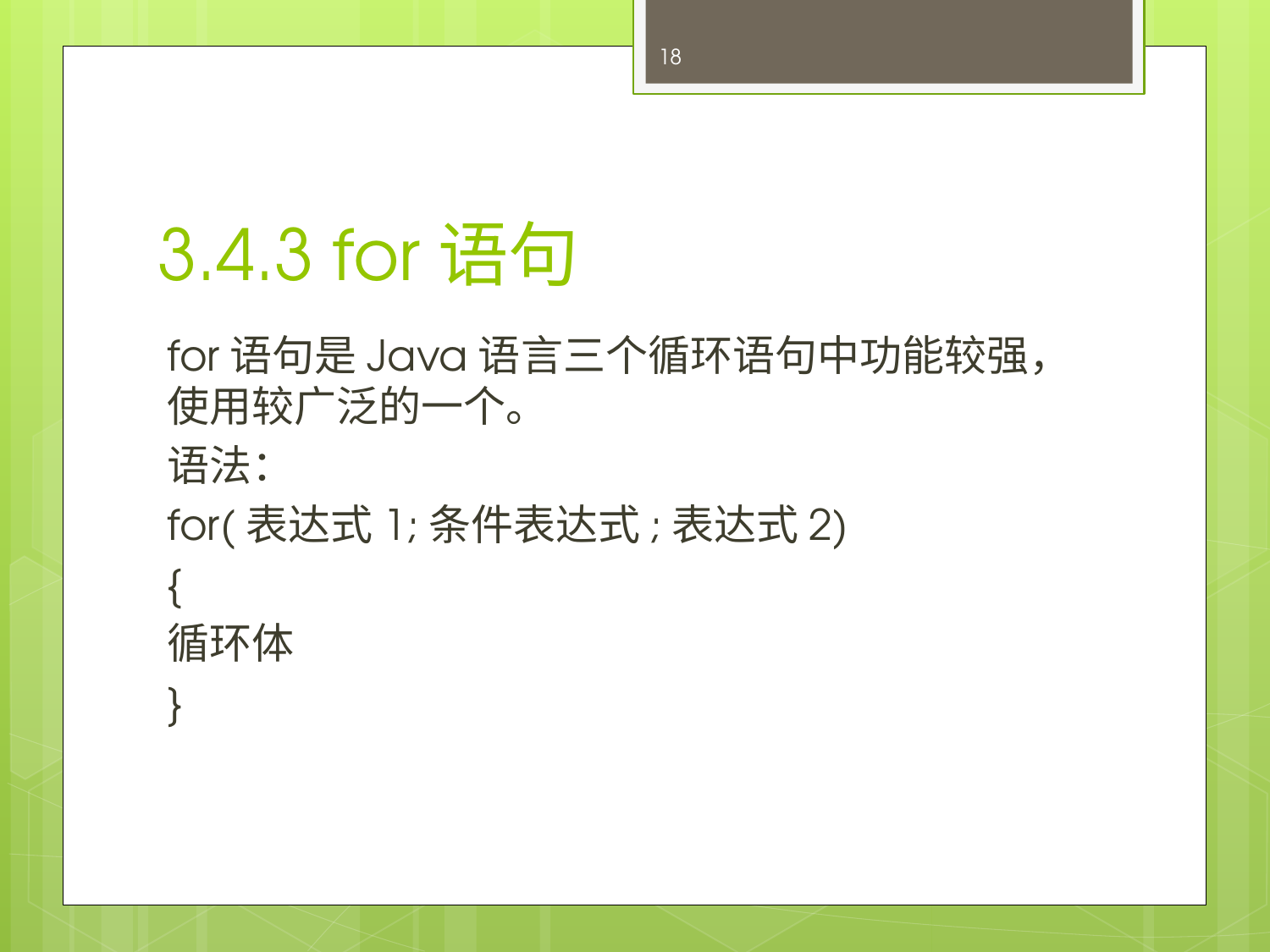

18
# 3.4.3 for语句
for语句是Java语言三个循环语句中功能较强，使用较广泛的一个。
语法：
for(表达式1;条件表达式;表达式2)
{
循环体
}